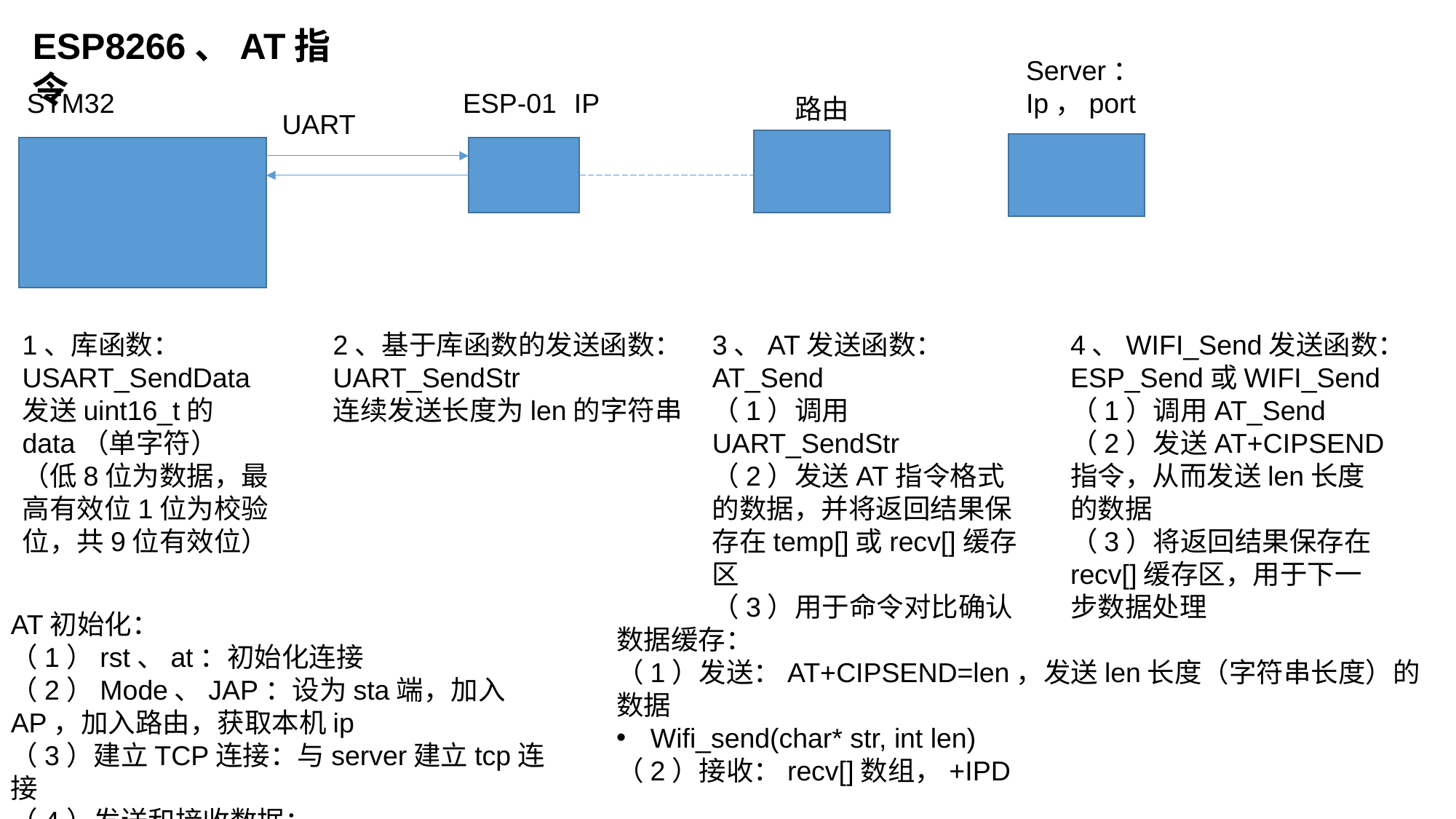

ESP8266、AT指令
Server：
Ip，port
IP
STM32
ESP-01
路由
UART

3、AT发送函数：
AT_Send
（1）调用UART_SendStr
（2）发送AT指令格式的数据，并将返回结果保存在temp[]或recv[]缓存区
（3）用于命令对比确认
4、WIFI_Send发送函数：
ESP_Send或WIFI_Send
（1）调用AT_Send
（2）发送AT+CIPSEND指令，从而发送len长度的数据
（3）将返回结果保存在recv[]缓存区，用于下一步数据处理
1、库函数：
USART_SendData
发送uint16_t的data（单字符）
（低8位为数据，最高有效位1位为校验位，共9位有效位）
2、基于库函数的发送函数：
UART_SendStr
连续发送长度为len的字符串

AT初始化：
（1）rst、at：初始化连接
（2）Mode、JAP：设为sta端，加入AP，加入路由，获取本机ip
（3）建立TCP连接：与server建立tcp连接
（4）发送和接收数据：

数据缓存：
（1）发送：AT+CIPSEND=len，发送len长度（字符串长度）的数据
Wifi_send(char* str, int len)
（2）接收：recv[]数组，+IPD